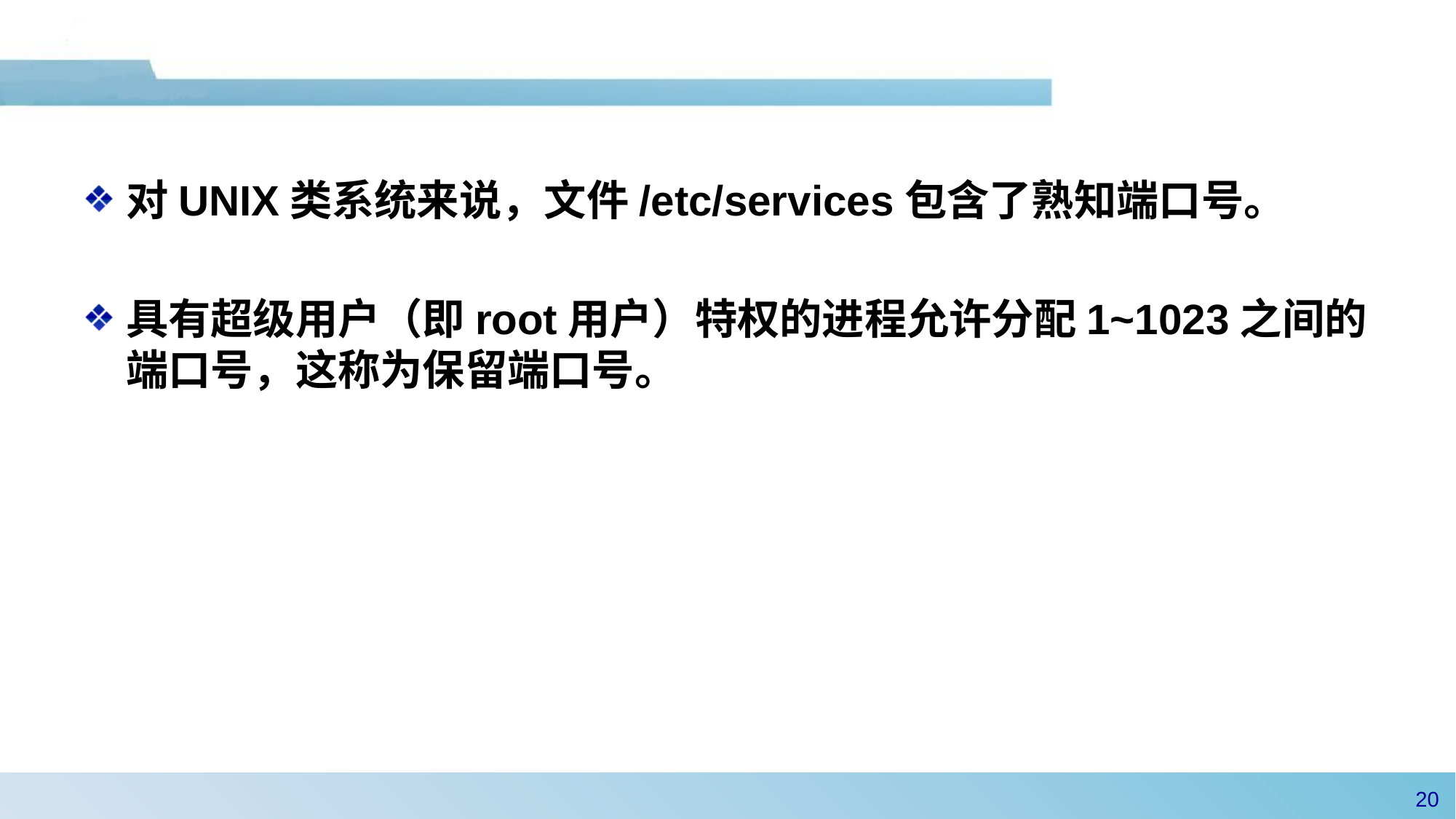

对UNIX类系统来说，文件/etc/services包含了熟知端口号。

具有超级用户（即root用户）特权的进程允许分配1~1023之间的端口号，这称为保留端口号。
20